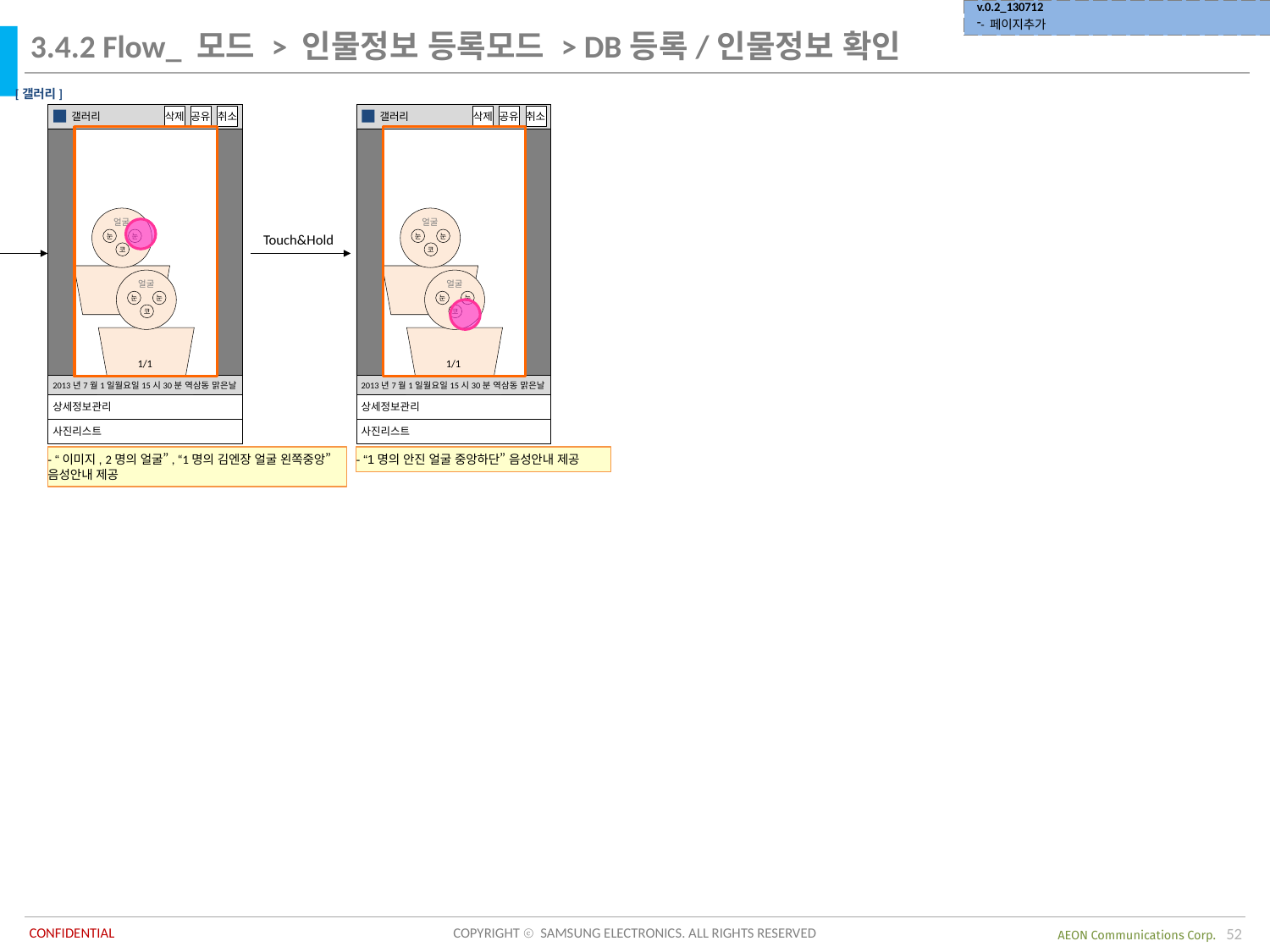

| v.0.2\_130712 - 페이지추가 |
| --- |
3.4.2 Flow_ 모드 > 인물정보 등록모드 > DB등록/인물정보 확인
[갤러리]

         갤러리

         갤러리

삭제
공유
취소
삭제
공유
취소

얼굴
눈
눈
코

얼굴
눈
눈
코

_이미지_

얼굴
눈
눈
코

얼굴
눈
눈
코

_이미지_

Touch&Hold

1/1
1/1
2013년7월1일월요일15시30분 역삼동 맑은날
2013년7월1일월요일15시30분 역삼동 맑은날
상세정보관리
상세정보관리
사진리스트
사진리스트
- “이미지, 2명의 얼굴”, “1명의 김엔장 얼굴 왼쪽중앙” 음성안내 제공
- “1명의 안진 얼굴 중앙하단” 음성안내 제공
52